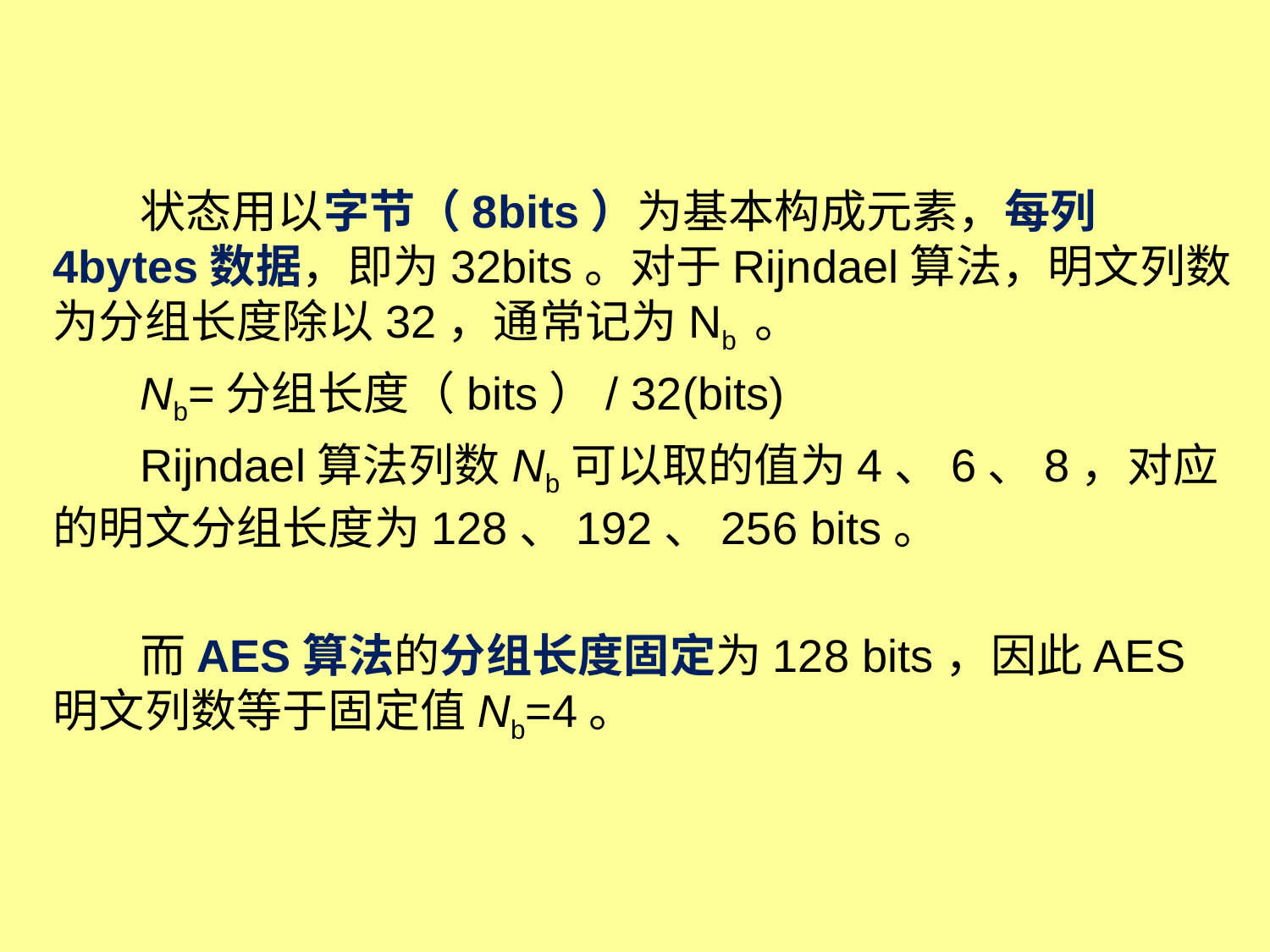

状态用以字节（8bits）为基本构成元素，每列4bytes数据，即为32bits。对于Rijndael算法，明文列数为分组长度除以32，通常记为Nb 。
Nb=分组长度（bits）/ 32(bits)
Rijndael算法列数Nb可以取的值为4、6、8，对应的明文分组长度为128、192、256 bits。

而AES算法的分组长度固定为128 bits，因此AES明文列数等于固定值Nb=4。